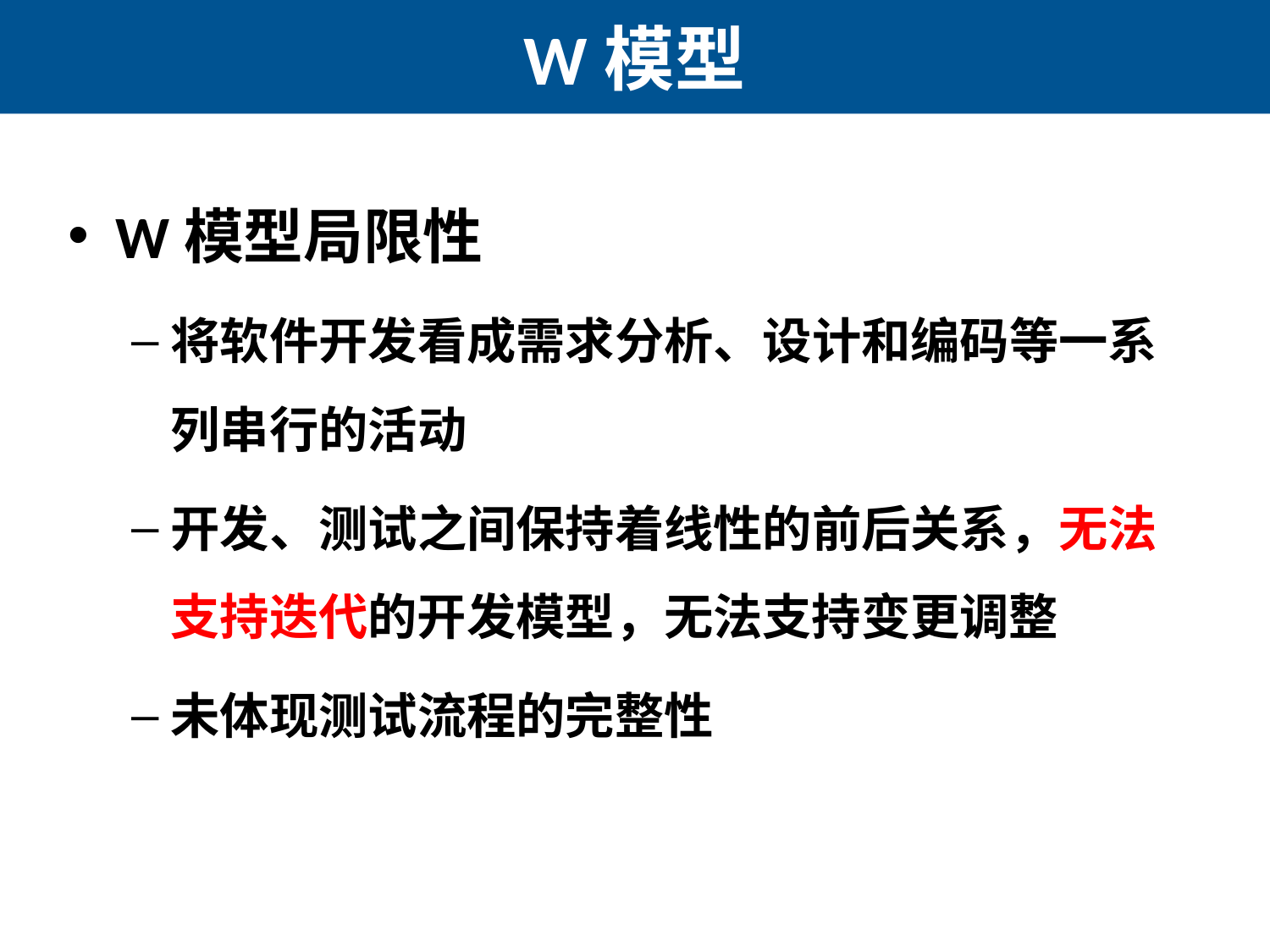

# W模型
W模型局限性
将软件开发看成需求分析、设计和编码等一系列串行的活动
开发、测试之间保持着线性的前后关系，无法支持迭代的开发模型，无法支持变更调整
未体现测试流程的完整性